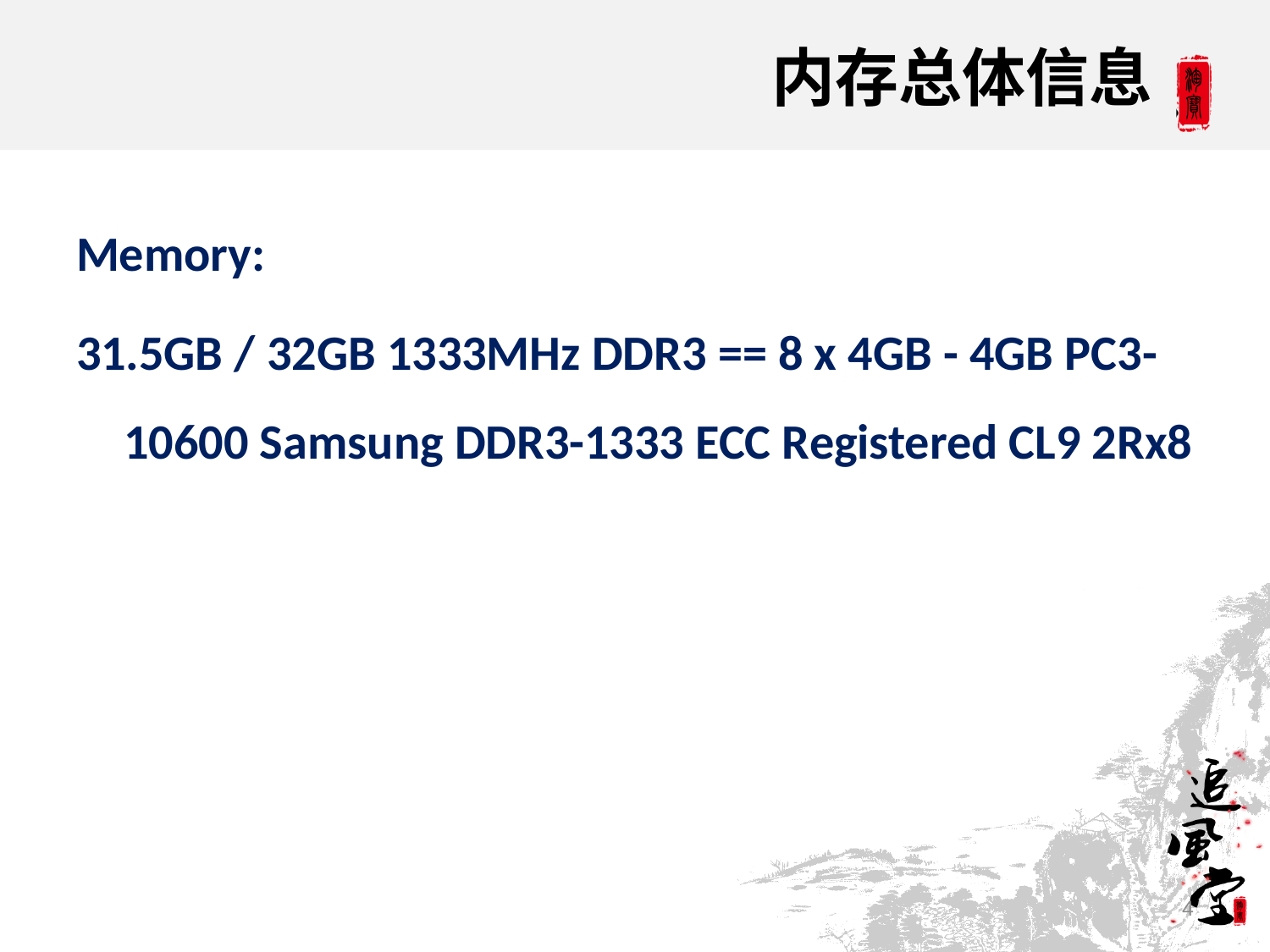

# 内存总体信息
Memory:
31.5GB / 32GB 1333MHz DDR3 == 8 x 4GB - 4GB PC3-10600 Samsung DDR3-1333 ECC Registered CL9 2Rx8
4